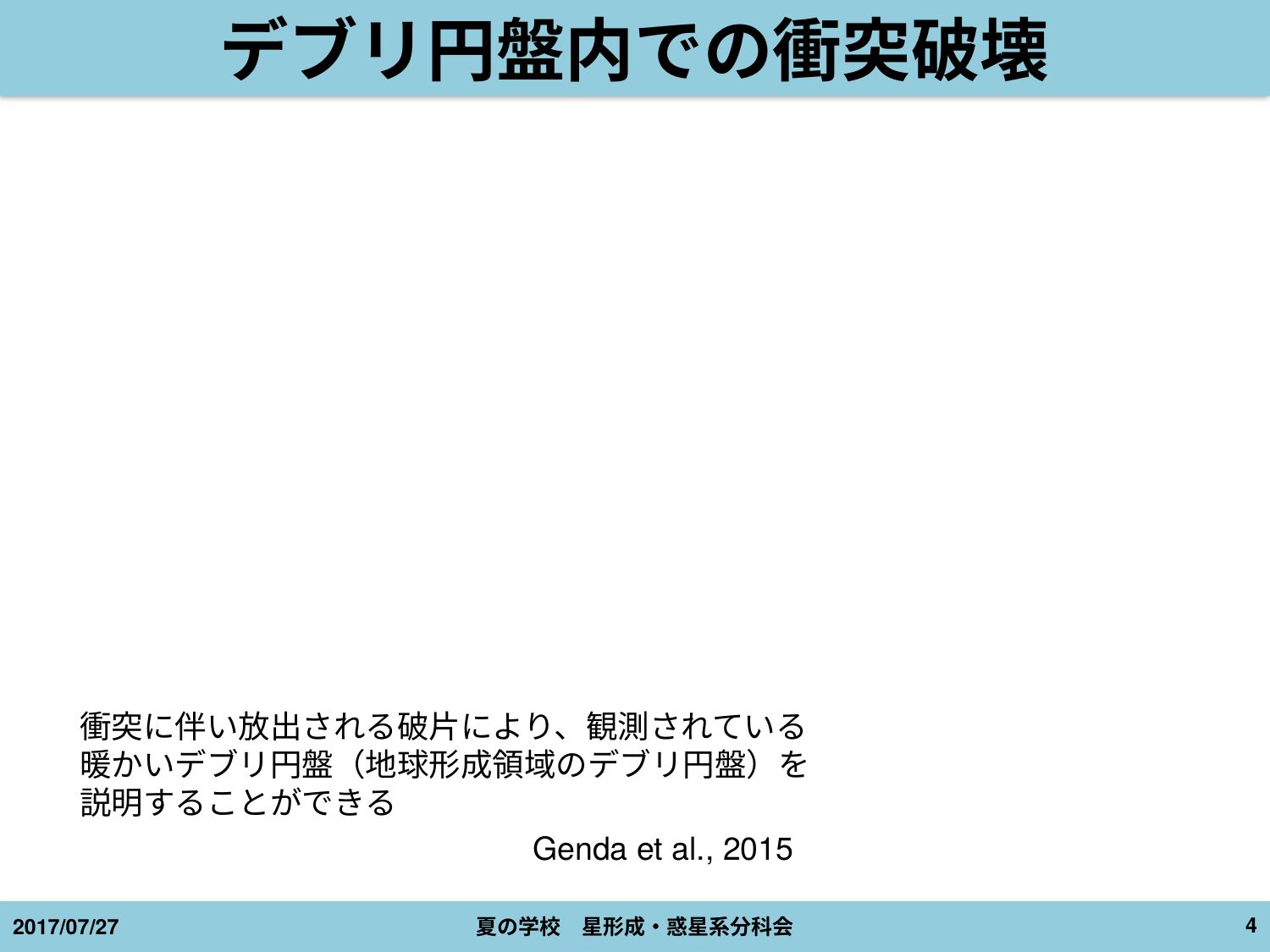

# デブリ円盤内での衝突破壊
衝突に伴い放出される破片により、観測されている
暖かいデブリ円盤（地球形成領域のデブリ円盤）を説明することができる
Genda et al., 2015
2017/07/27
夏の学校　星形成・惑星系分科会
4